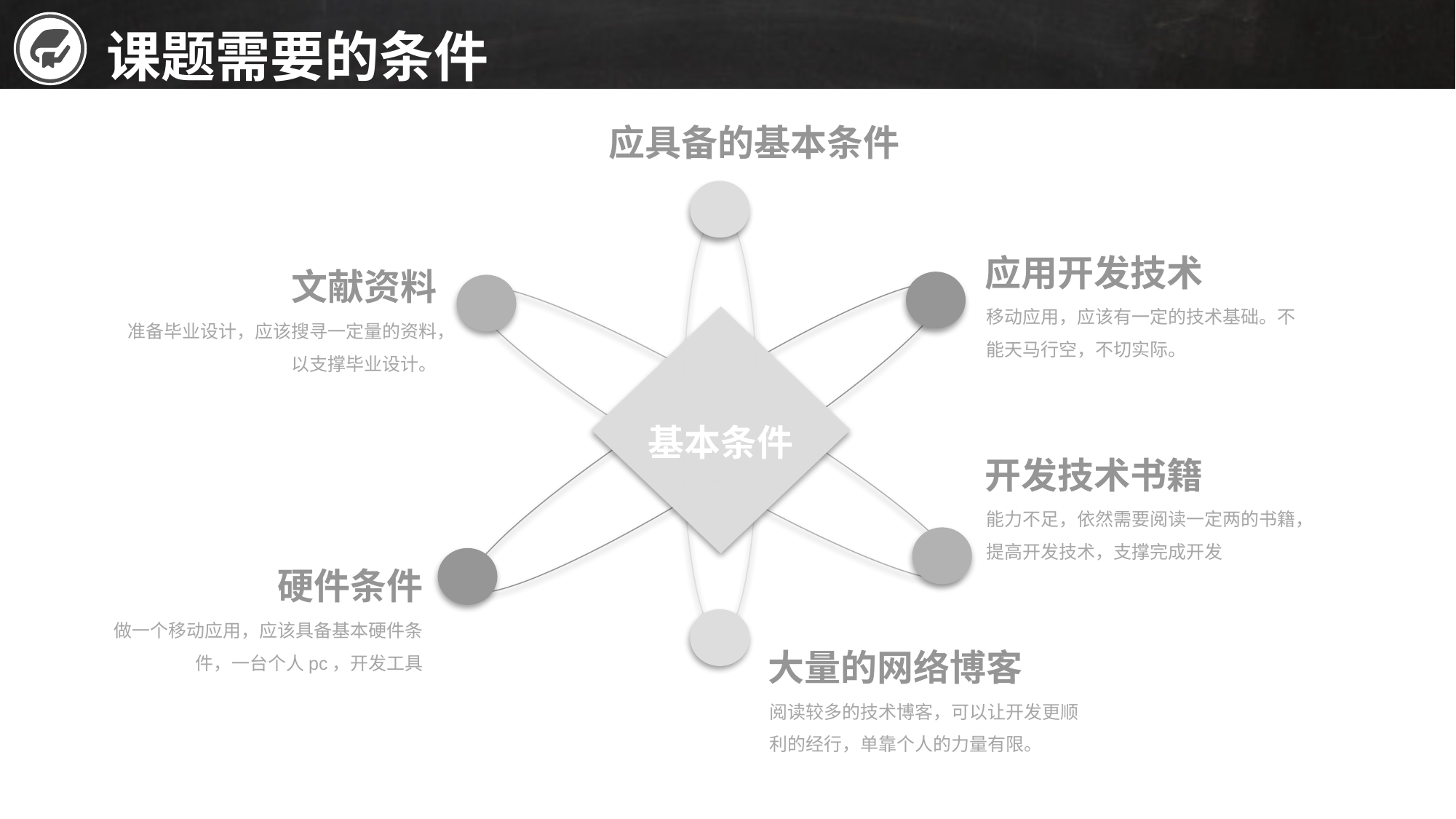

课题需要的条件

应具备的基本条件

应用开发技术
文献资料

移动应用，应该有一定的技术基础。不能天马行空，不切实际。
准备毕业设计，应该搜寻一定量的资料，以支撑毕业设计。

基本条件

开发技术书籍
能力不足，依然需要阅读一定两的书籍，提高开发技术，支撑完成开发

硬件条件
做一个移动应用，应该具备基本硬件条件，一台个人pc，开发工具
大量的网络博客
阅读较多的技术博客，可以让开发更顺利的经行，单靠个人的力量有限。